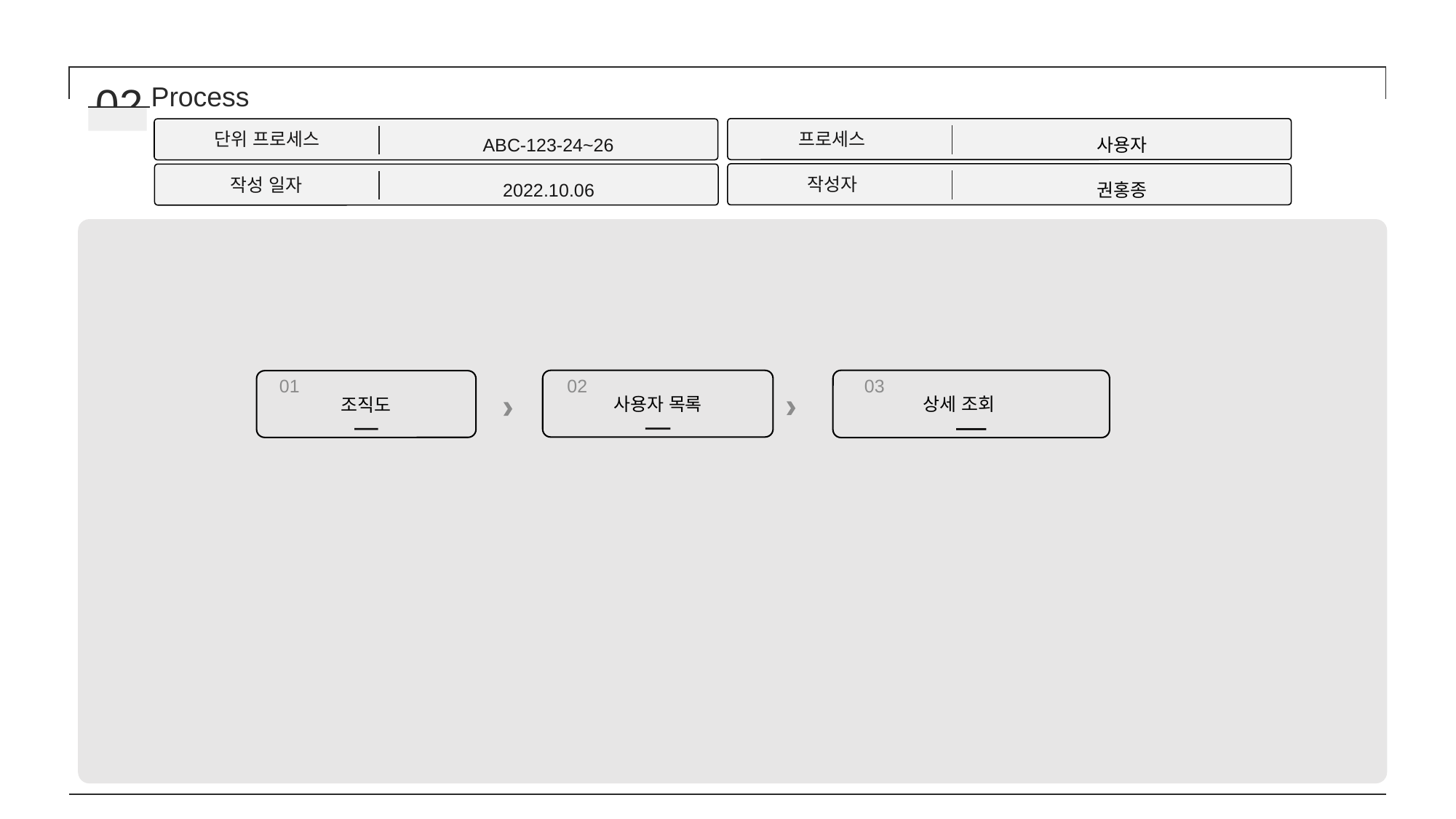

02

Process

프로세스
사용자

단위 프로세스
ABC-123-24~26

작성자
권홍종

작성 일자
2022.10.06

02

사용자 목록

03

상세 조회

01

조직도